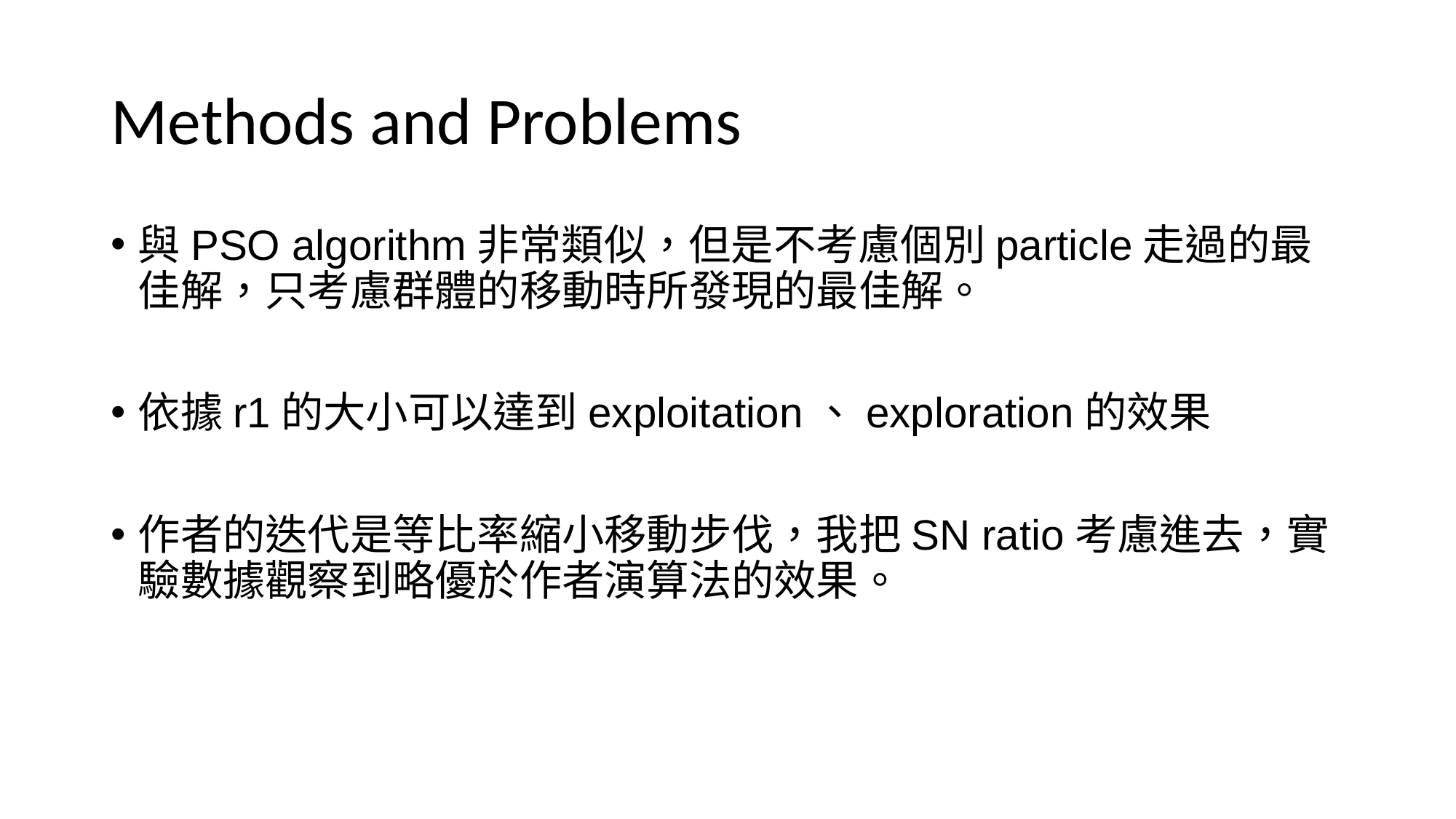

# Methods and Problems
與PSO algorithm非常類似，但是不考慮個別particle走過的最佳解，只考慮群體的移動時所發現的最佳解。

依據r1的大小可以達到exploitation、exploration的效果

作者的迭代是等比率縮小移動步伐，我把SN ratio考慮進去，實驗數據觀察到略優於作者演算法的效果。